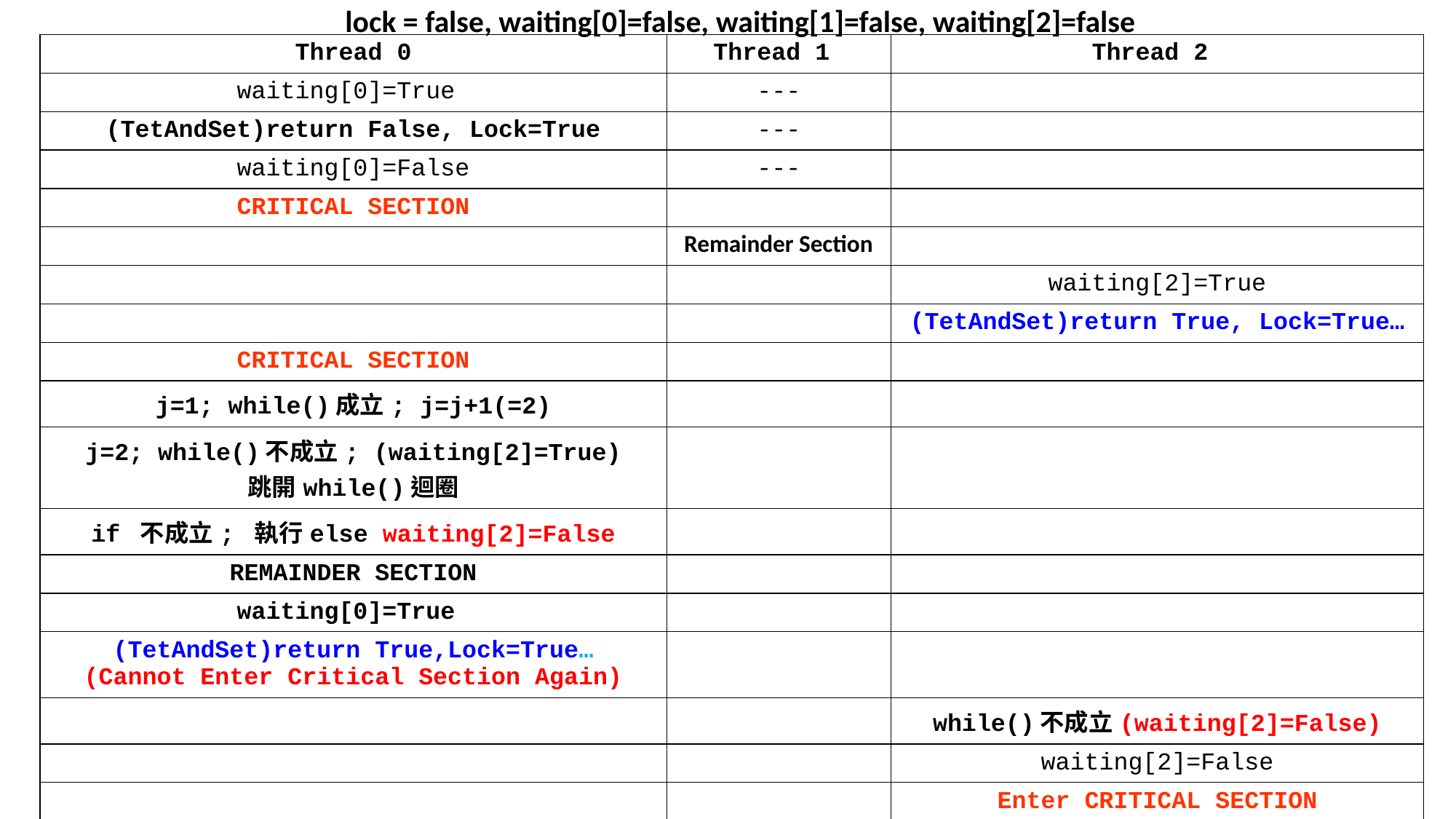

lock = false, waiting[0]=false, waiting[1]=false, waiting[2]=false

| Thread 0 | Thread 1 | Thread 2 |
| --- | --- | --- |
| waiting[0]=True | --- |  |
| (TetAndSet)return False, Lock=True | --- |  |
| waiting[0]=False | --- |  |
| CRITICAL SECTION |  |  |
|  | Remainder Section |  |
|  |  | waiting[2]=True |
|  |  | (TetAndSet)return True, Lock=True… |
| CRITICAL SECTION |  |  |
| j=1; while()成立; j=j+1(=2) |  |  |
| j=2; while()不成立; (waiting[2]=True) 跳開while()迴圈 |  |  |
| if 不成立; 執行else waiting[2]=False |  |  |
| REMAINDER SECTION |  |  |
| waiting[0]=True |  |  |
| (TetAndSet)return True,Lock=True… (Cannot Enter Critical Section Again) |  |  |
|  |  | while()不成立(waiting[2]=False) |
|  |  | waiting[2]=False |
|  |  | Enter CRITICAL SECTION |